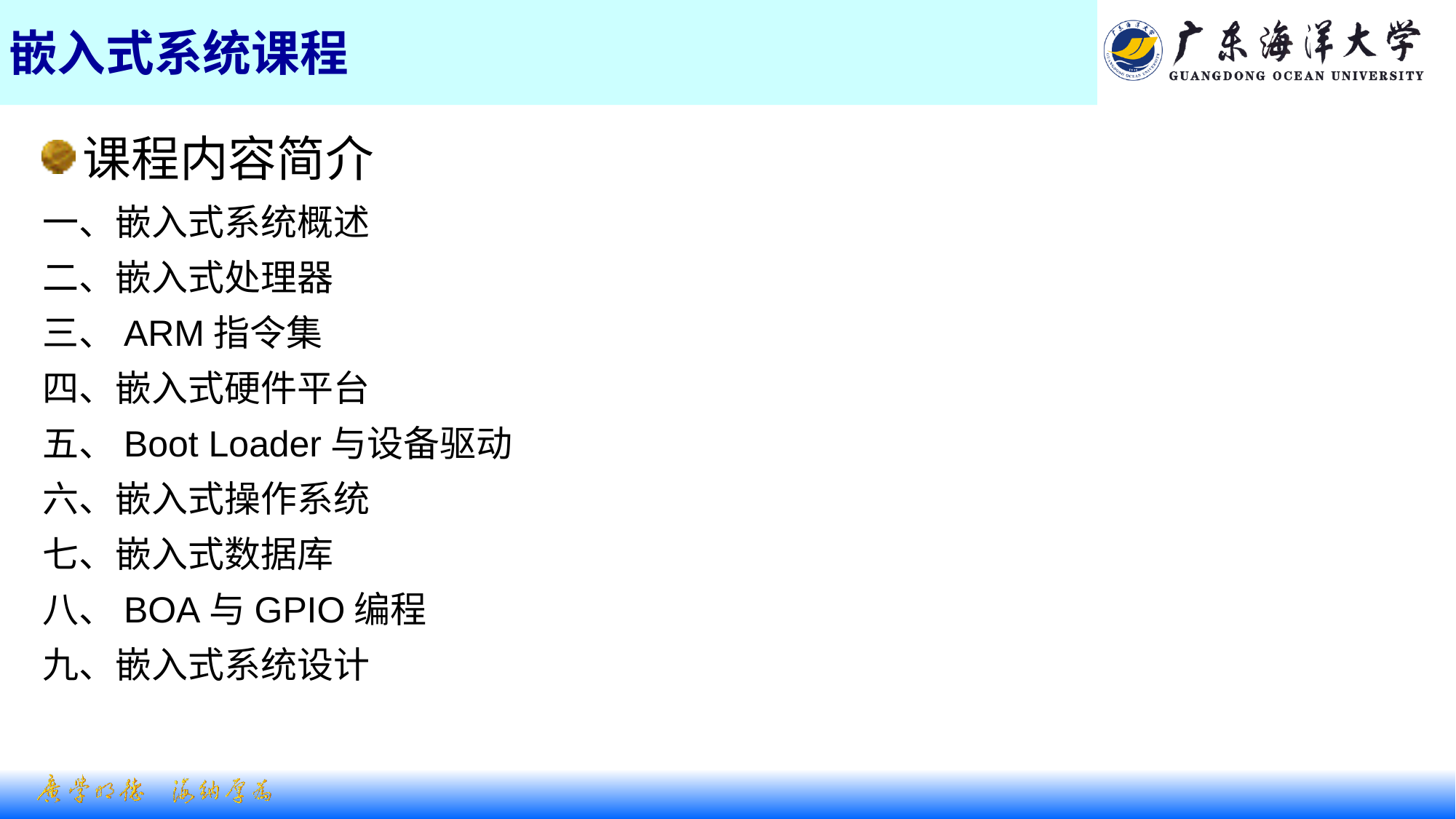

# 嵌入式系统课程
课程内容简介

一、嵌入式系统概述
二、嵌入式处理器
三、ARM指令集
四、嵌入式硬件平台
五、Boot Loader与设备驱动
六、嵌入式操作系统
七、嵌入式数据库
八、BOA与GPIO编程
九、嵌入式系统设计
18